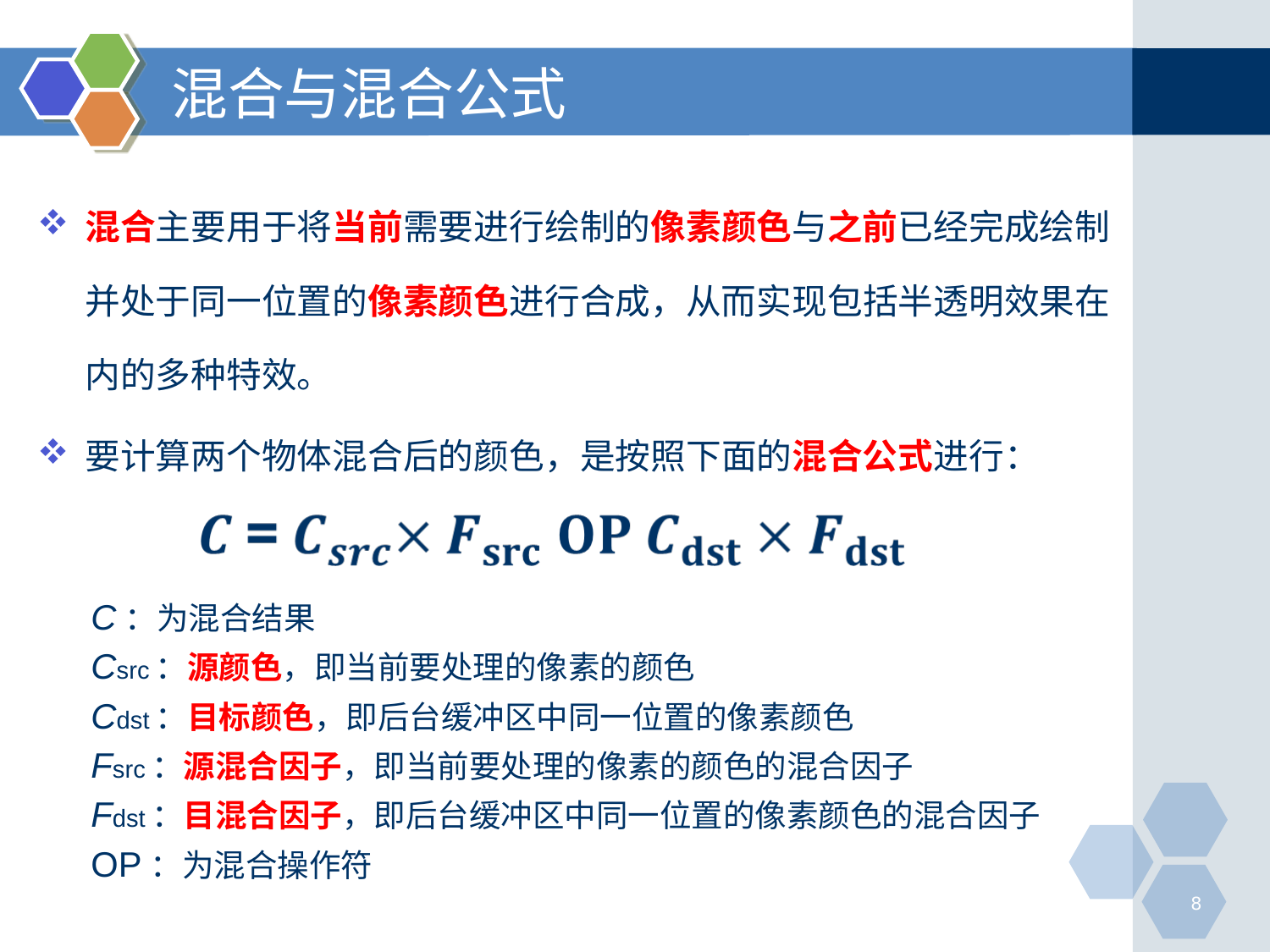

# 混合与混合公式
混合主要用于将当前需要进行绘制的像素颜色与之前已经完成绘制并处于同一位置的像素颜色进行合成，从而实现包括半透明效果在内的多种特效。
要计算两个物体混合后的颜色，是按照下面的混合公式进行：

C：为混合结果
Csrc：源颜色，即当前要处理的像素的颜色
Cdst：目标颜色，即后台缓冲区中同一位置的像素颜色
Fsrc：源混合因子，即当前要处理的像素的颜色的混合因子
Fdst：目混合因子，即后台缓冲区中同一位置的像素颜色的混合因子
OP：为混合操作符
8